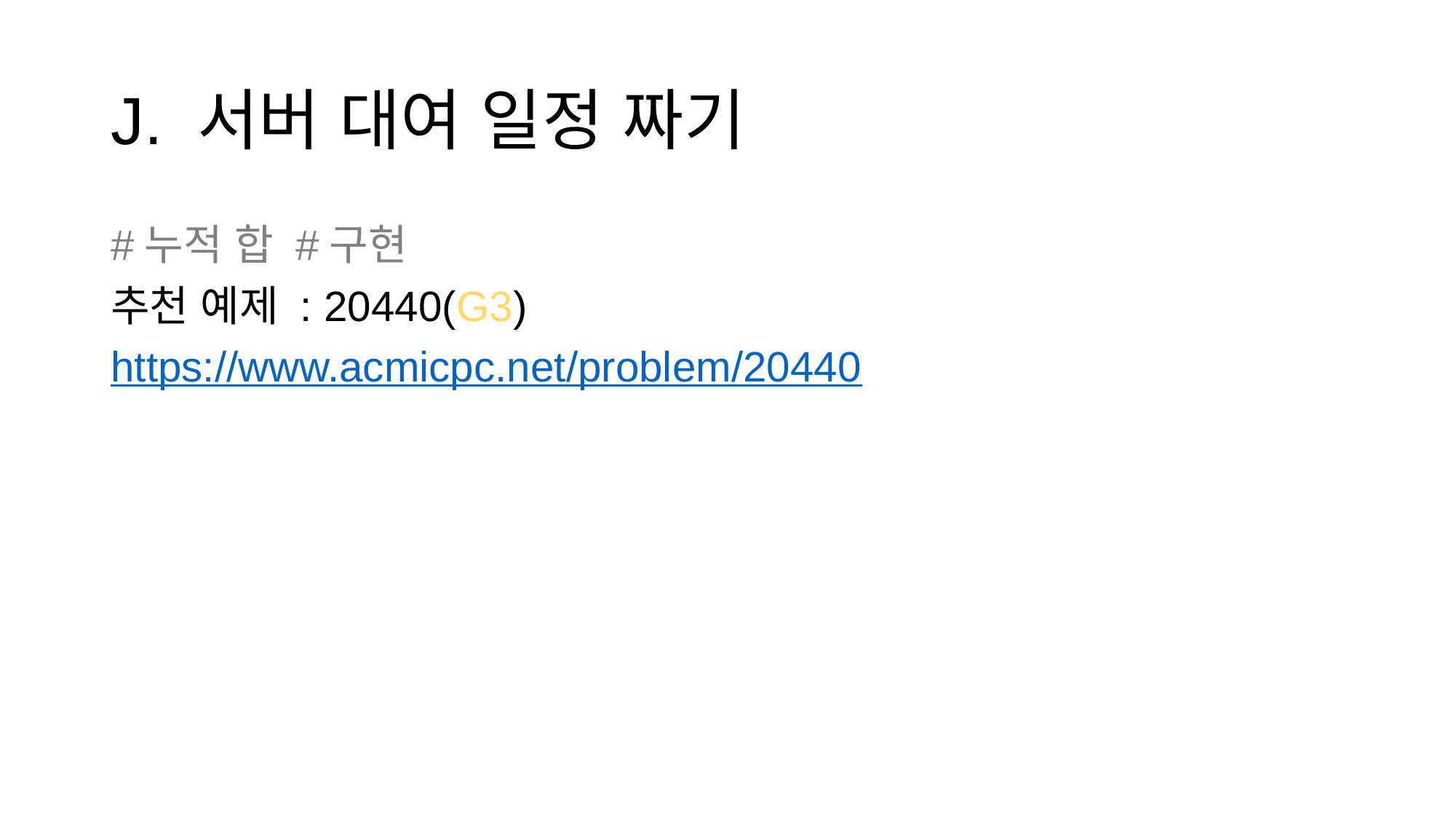

# J. 서버 대여 일정 짜기
#누적 합 #구현
추천 예제 : 20440(G3)
https://www.acmicpc.net/problem/20440